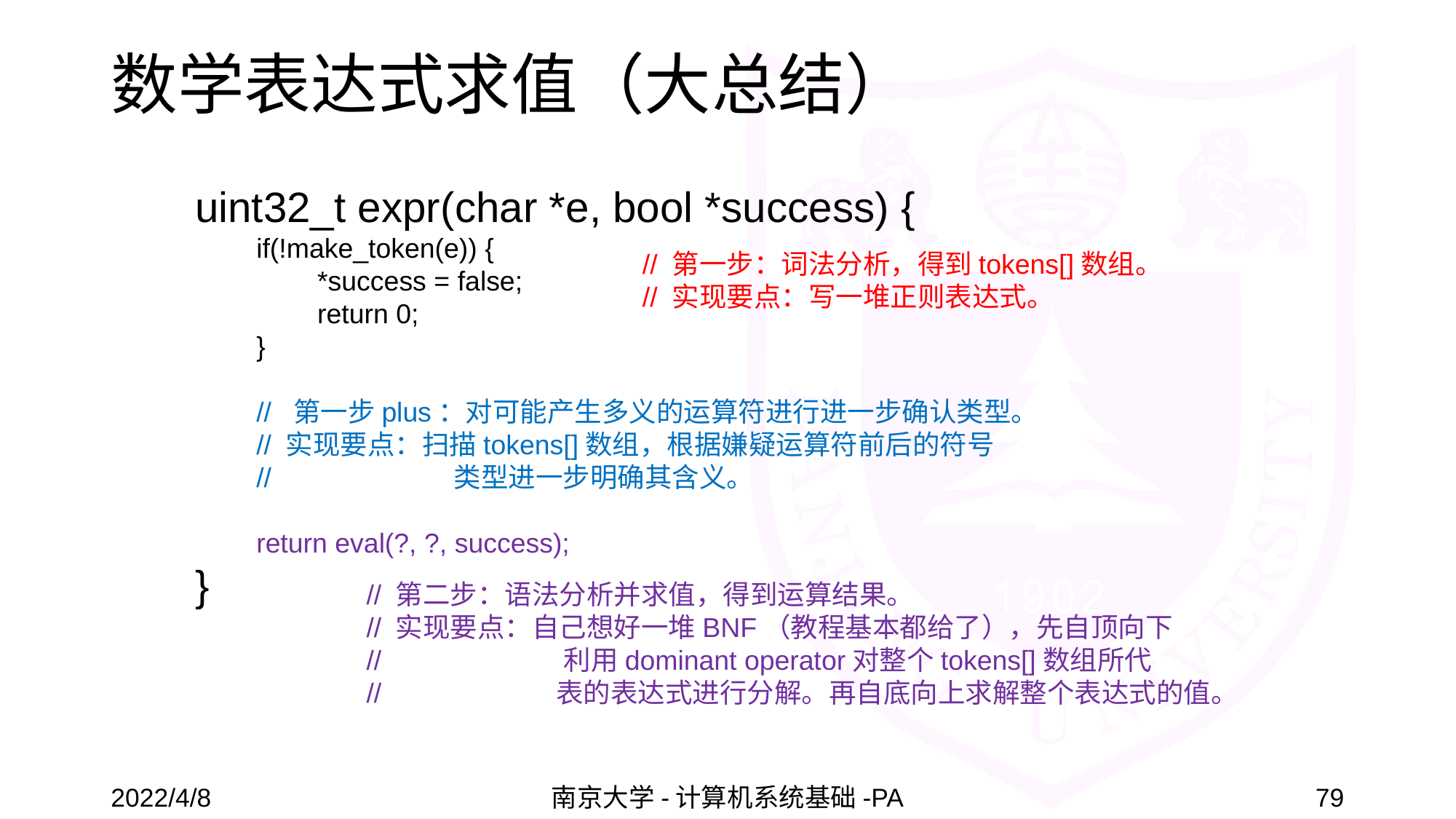

# 数学表达式求值（大总结）
uint32_t expr(char *e, bool *success) {
        if(!make_token(e)) {
                *success = false;
                return 0;
        }

        //  第一步plus：对可能产生多义的运算符进行进一步确认类型。
        // 实现要点：扫描tokens[]数组，根据嫌疑运算符前后的符号
        //                       类型进一步明确其含义。

        return eval(?, ?, success);
}
// 第一步：词法分析，得到tokens[]数组。
// 实现要点：写一堆正则表达式。
// 第二步：语法分析并求值，得到运算结果。
// 实现要点：自己想好一堆BNF（教程基本都给了），先自顶向下
//                       利用dominant operator对整个tokens[]数组所代
//                      表的表达式进行分解。再自底向上求解整个表达式的值。
2022/4/8
南京大学-计算机系统基础-PA
79